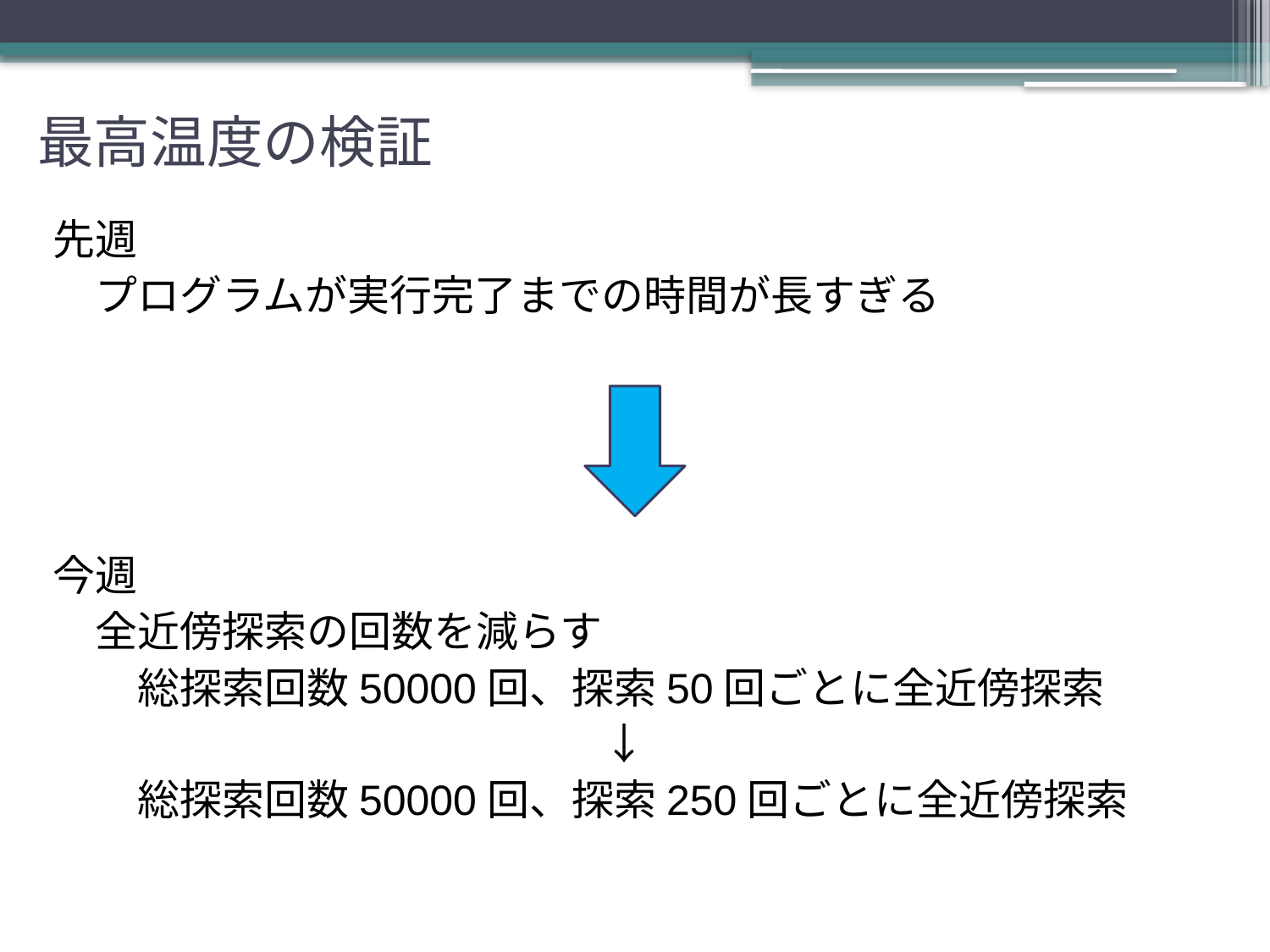

# 最高温度の検証
先週
　プログラムが実行完了までの時間が長すぎる

今週
　全近傍探索の回数を減らす
　　総探索回数50000回、探索50回ごとに全近傍探索
　　　　　　　　　　　　　↓
　　総探索回数50000回、探索250回ごとに全近傍探索